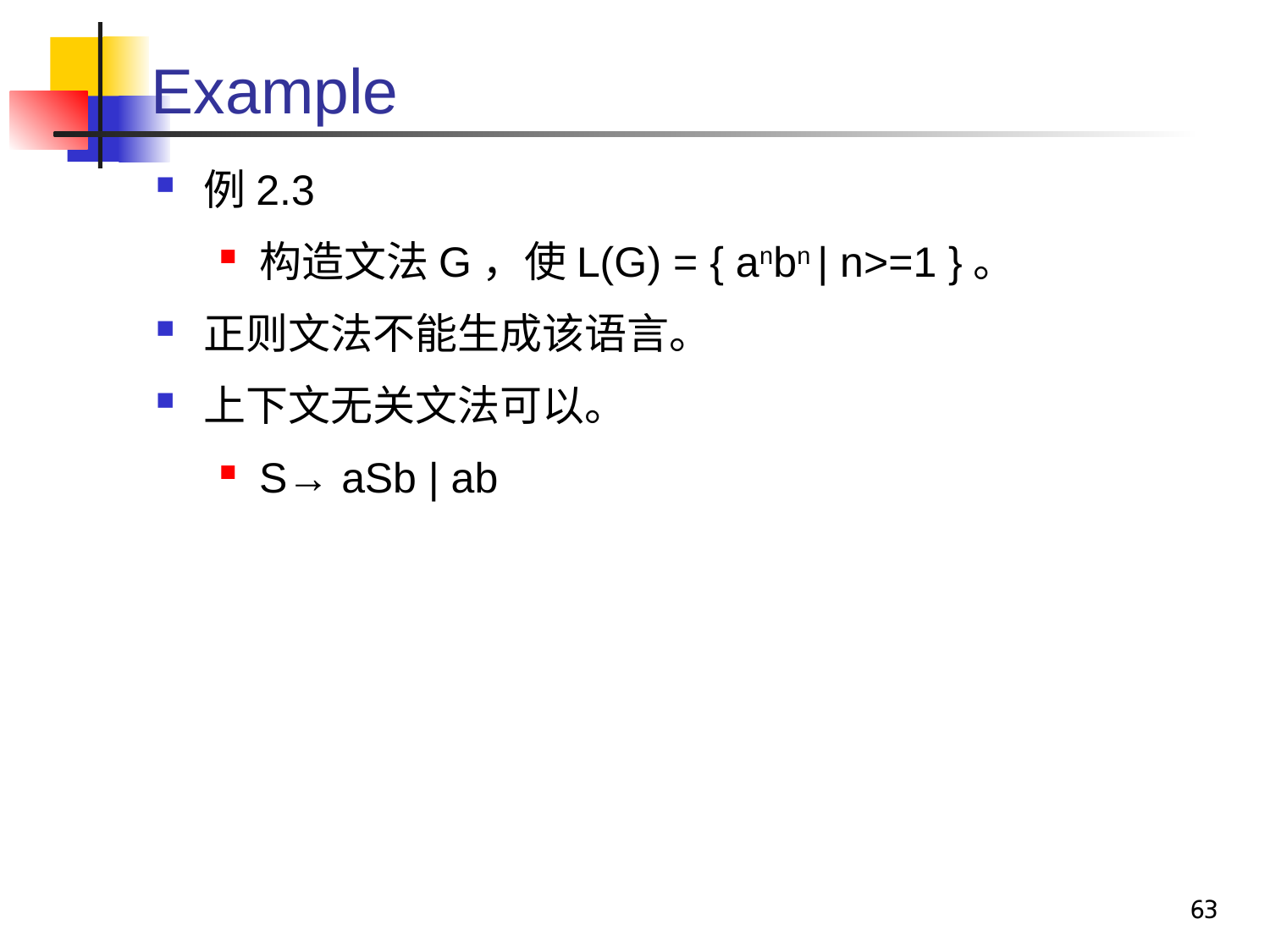

# Example
例2.3
构造文法G，使L(G) = { anbn | n>=1 }。
正则文法不能生成该语言。
上下文无关文法可以。
S→ aSb | ab
63